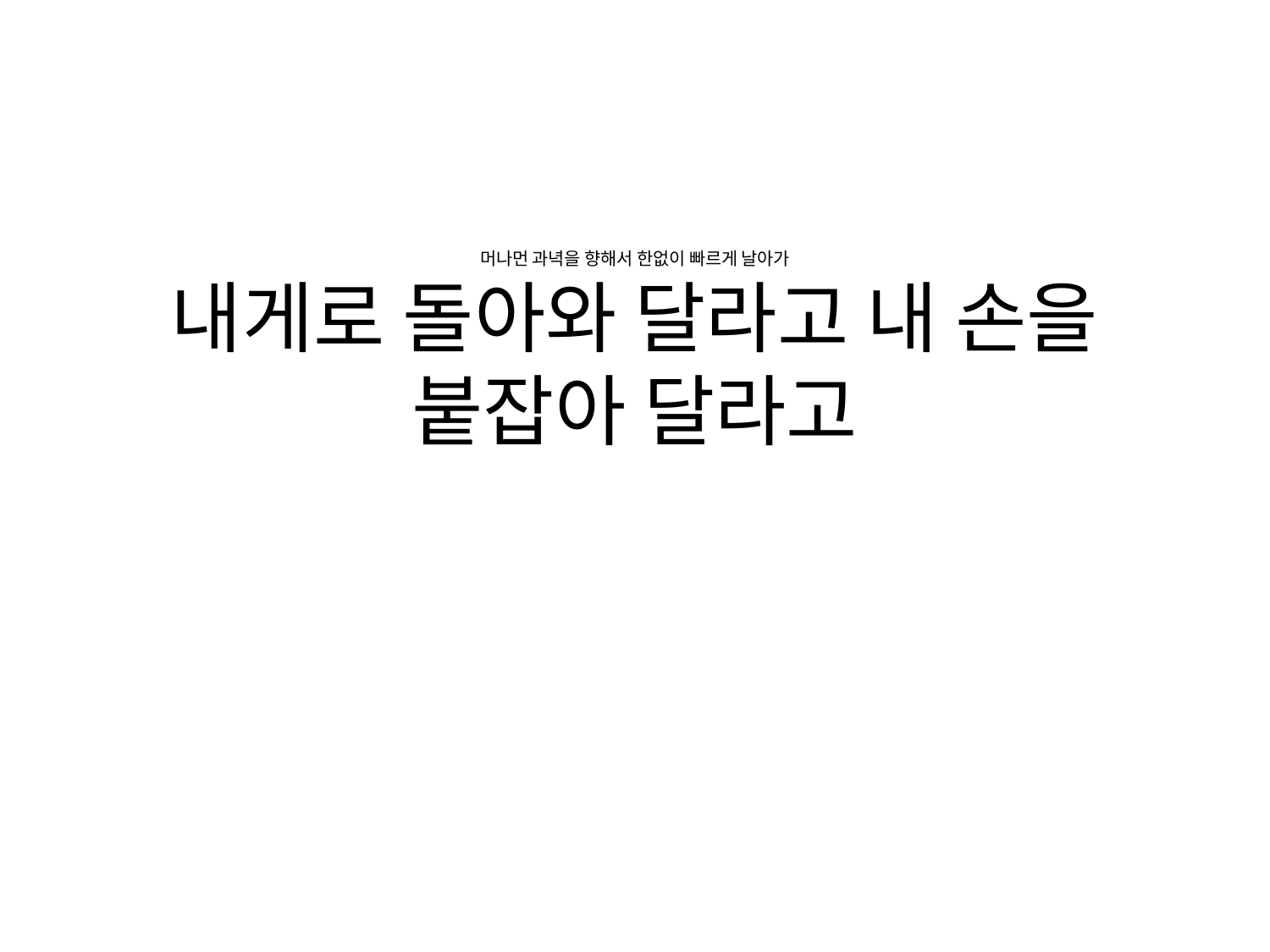

# 머나먼 과녁을 향해서 한없이 빠르게 날아가
내게로 돌아와 달라고 내 손을 붙잡아 달라고